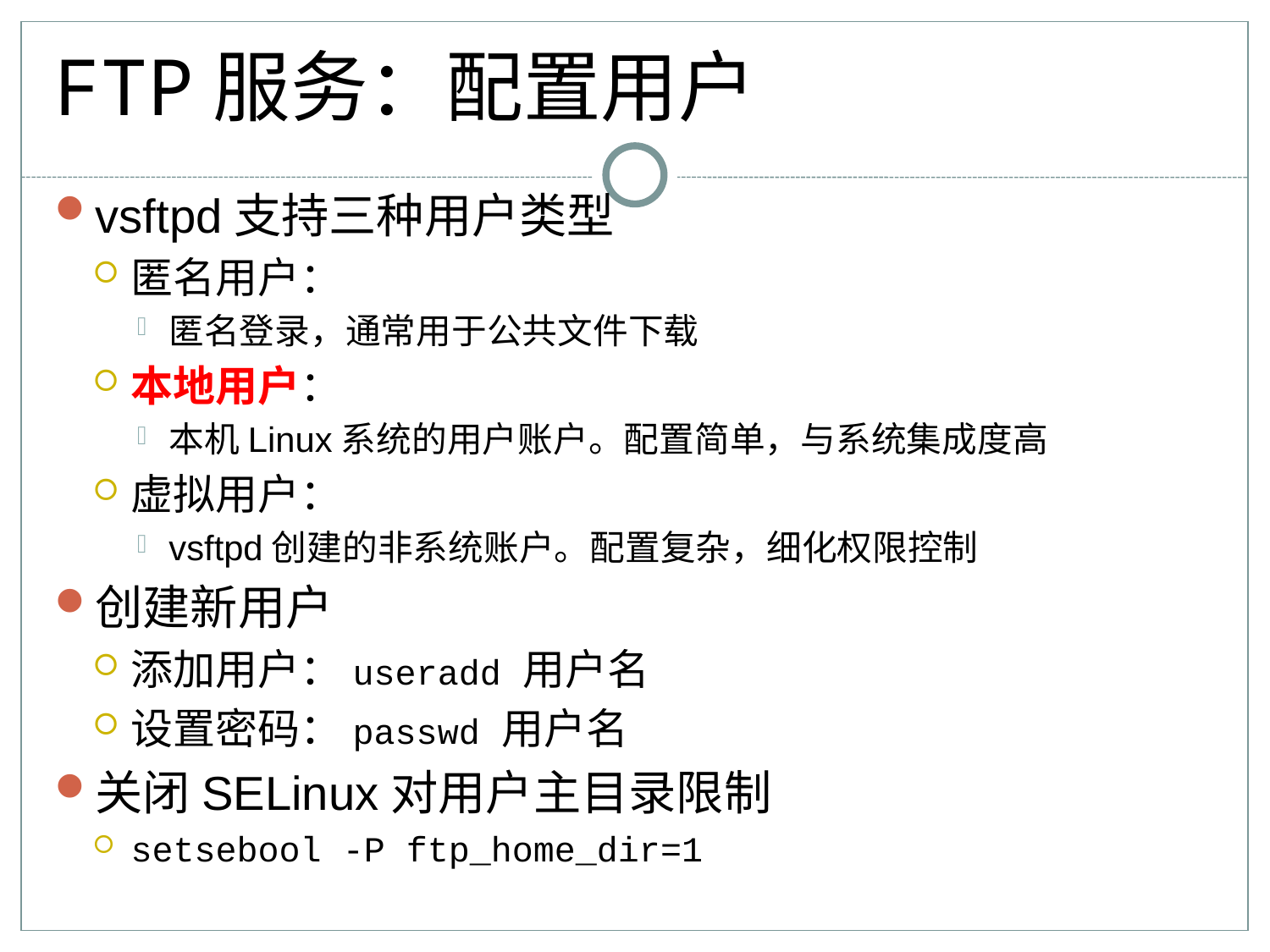

# FTP服务：配置用户
vsftpd支持三种用户类型
匿名用户：
匿名登录，通常用于公共文件下载
本地用户：
本机Linux系统的用户账户。配置简单，与系统集成度高
虚拟用户：
vsftpd创建的非系统账户。配置复杂，细化权限控制
创建新用户
添加用户：useradd 用户名
设置密码：passwd 用户名
关闭SELinux对用户主目录限制
setsebool -P ftp_home_dir=1